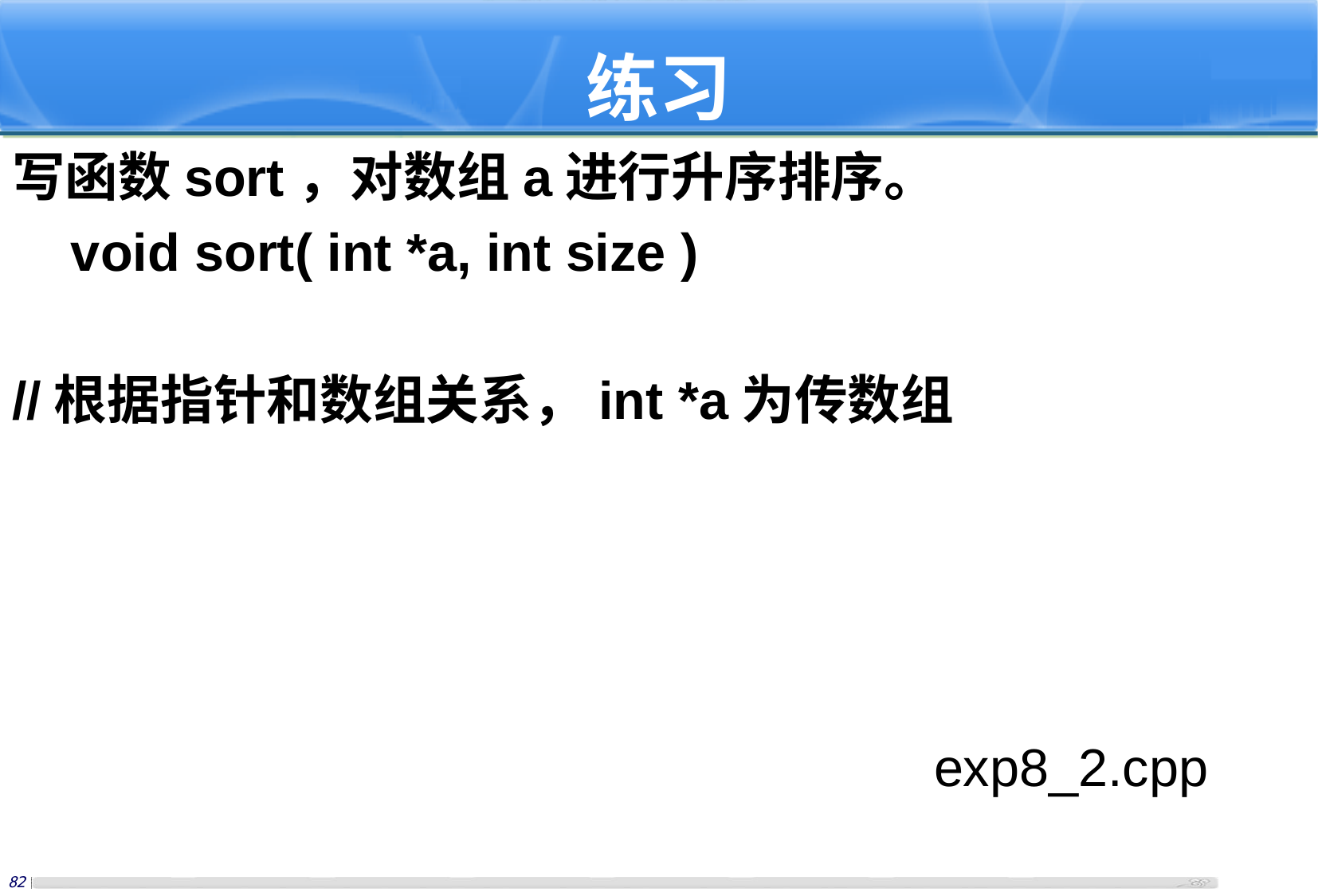

# 练习
写函数sort，对数组a进行升序排序。
    void sort( int *a, int size )

//根据指针和数组关系，int *a为传数组

exp8_2.cpp